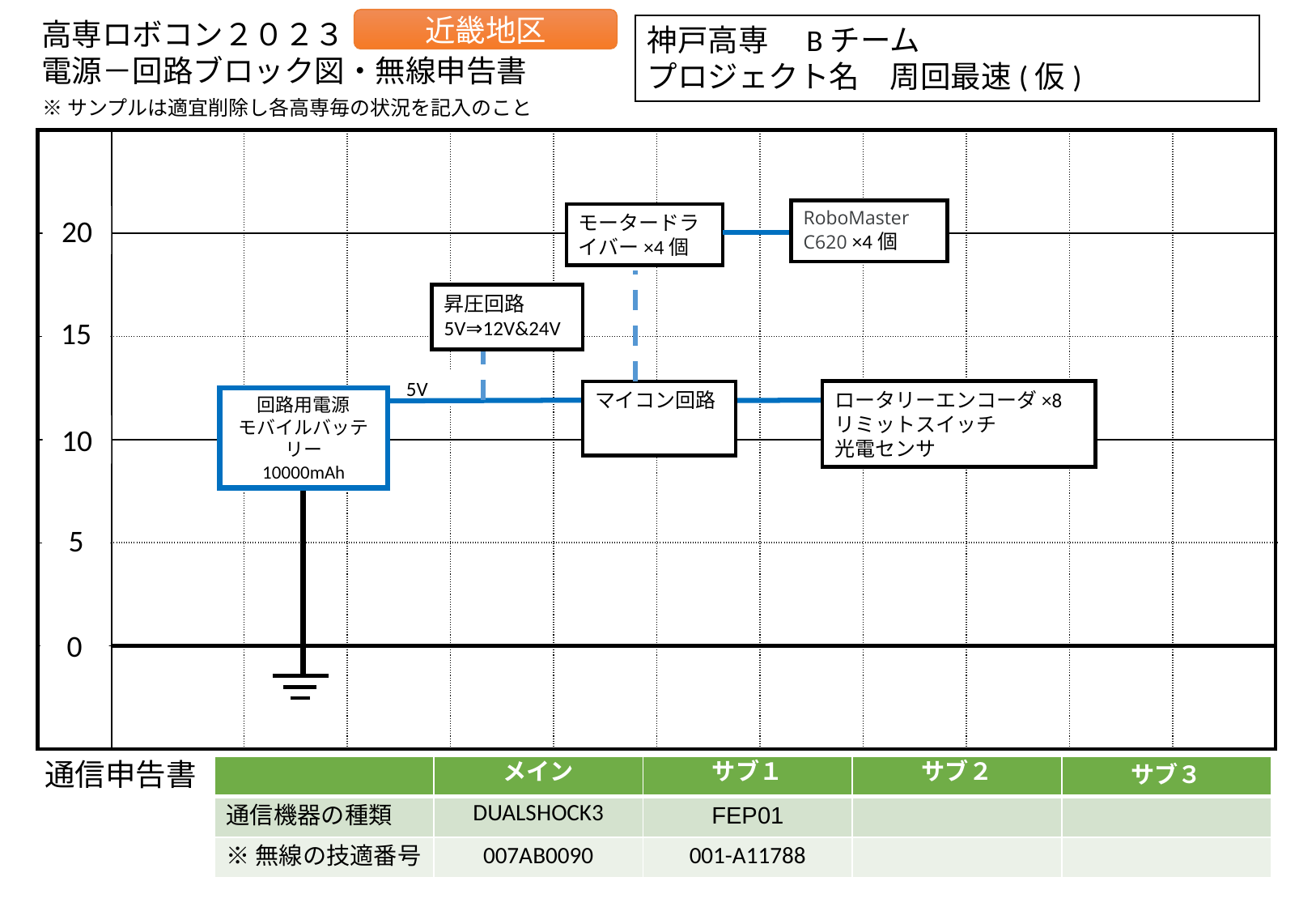

近畿地区
神戸高専　Bチーム
プロジェクト名　周回最速(仮)
RoboMaster C620 ×4個
モータードライバー×4個
昇圧回路
5V⇒12V&24V
5V
ロータリーエンコーダ×8
リミットスイッチ
光電センサ
マイコン回路

回路用電源
モバイルバッテリー
10000mAh

|  | メイン | サブ１ | サブ２ | サブ３ |
| --- | --- | --- | --- | --- |
| 通信機器の種類 | DUALSHOCK3 | FEP01 |  |  |
| ※無線の技適番号 | 007AB0090 | 001-A11788 |  |  |